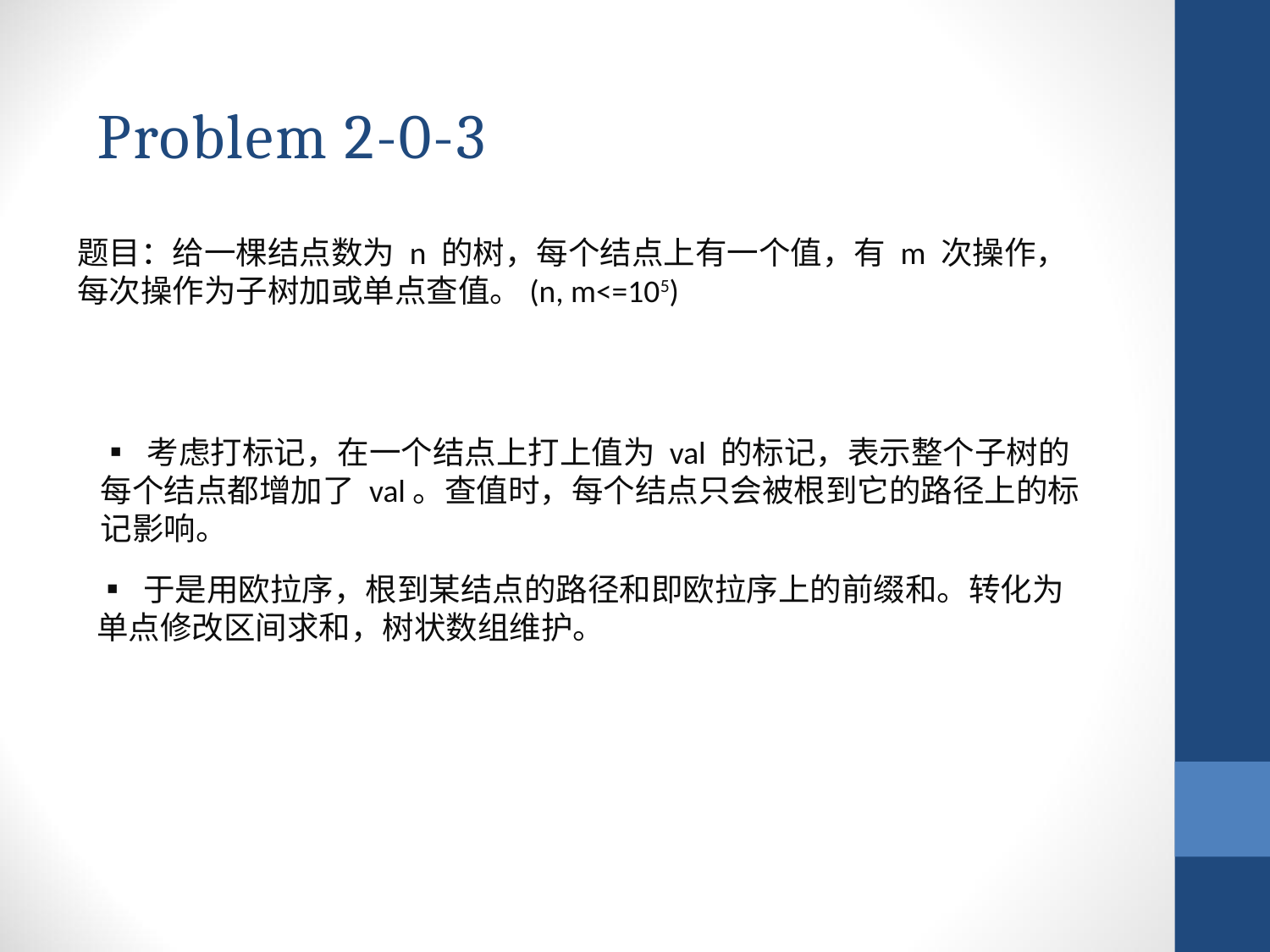

Problem 2-0-3
题目：给一棵结点数为 n 的树，每个结点上有一个值，有 m 次操作，每次操作为子树加或单点查值。(n, m<=105)
▪ 考虑打标记，在一个结点上打上值为 val 的标记，表示整个子树的每个结点都增加了 val。查值时，每个结点只会被根到它的路径上的标记影响。
▪ 于是用欧拉序，根到某结点的路径和即欧拉序上的前缀和。转化为单点修改区间求和，树状数组维护。